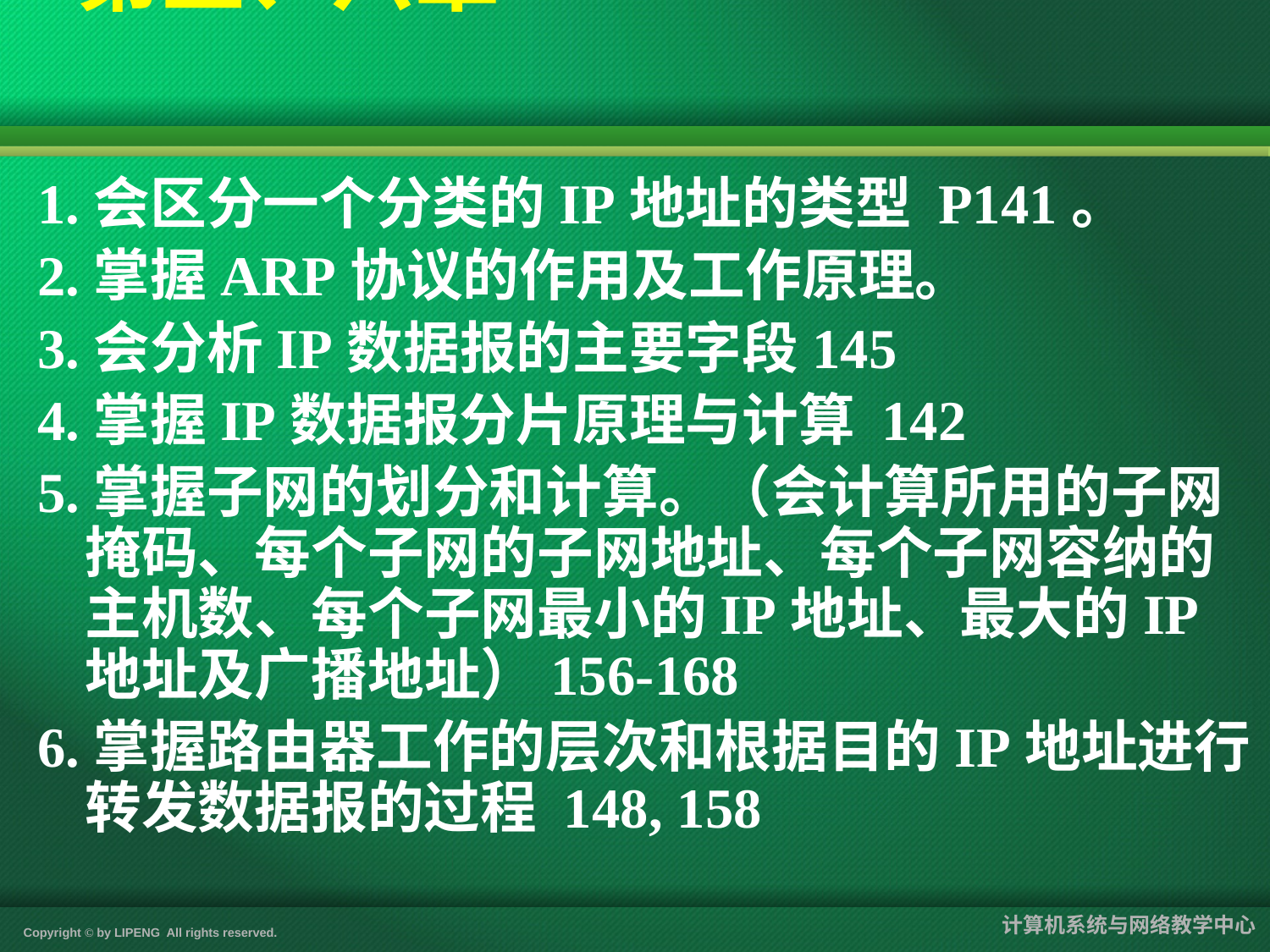

# 第五、六章
1.会区分一个分类的IP地址的类型 P141。
2.掌握ARP协议的作用及工作原理。
3.会分析IP数据报的主要字段145
4.掌握IP数据报分片原理与计算 142
5.掌握子网的划分和计算。（会计算所用的子网掩码、每个子网的子网地址、每个子网容纳的主机数、每个子网最小的IP地址、最大的IP地址及广播地址）156-168
6.掌握路由器工作的层次和根据目的IP地址进行转发数据报的过程 148, 158